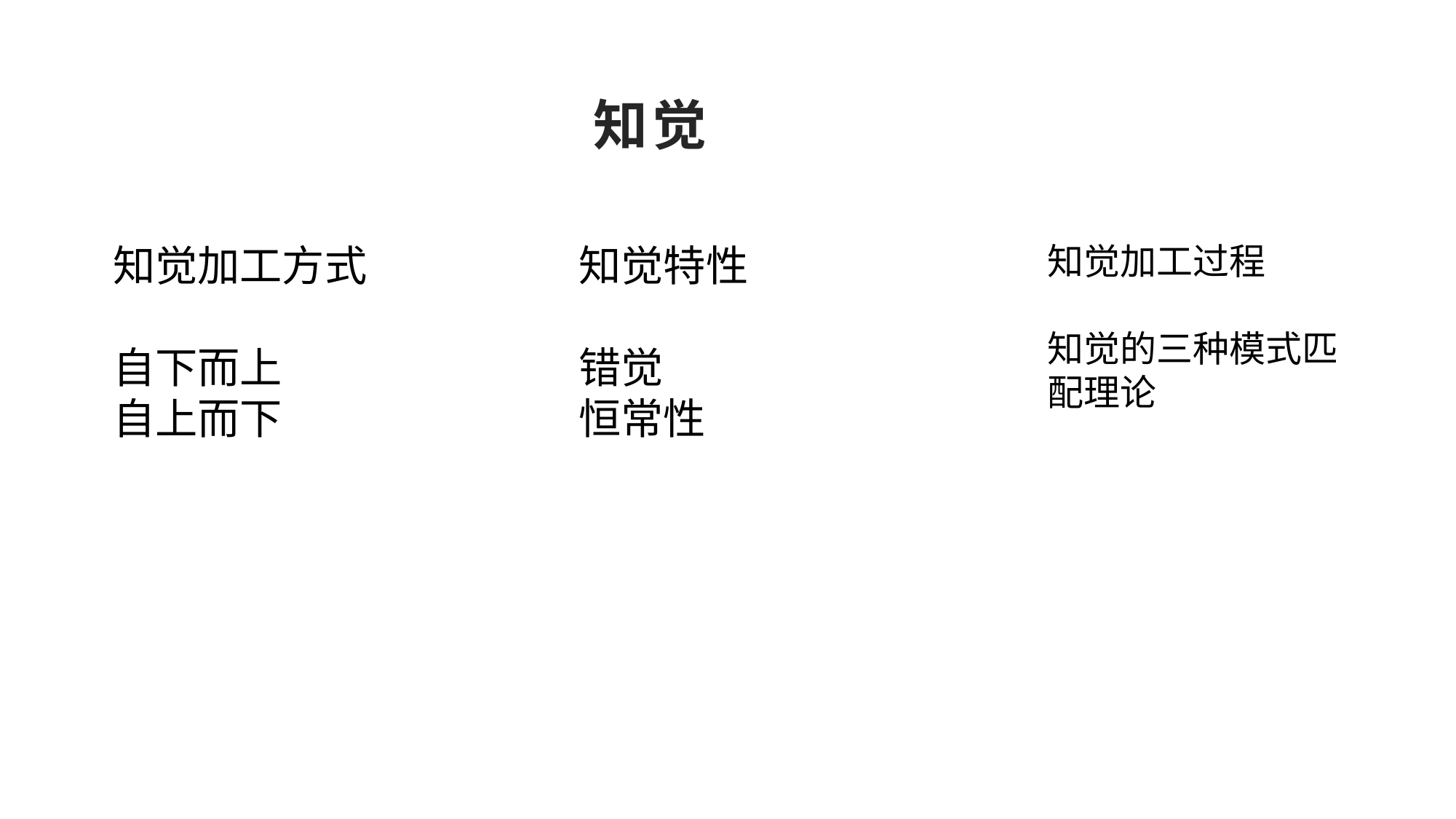

# 知觉
知觉加工方式

自下而上
自上而下
知觉特性

错觉
恒常性
知觉加工过程

知觉的三种模式匹配理论